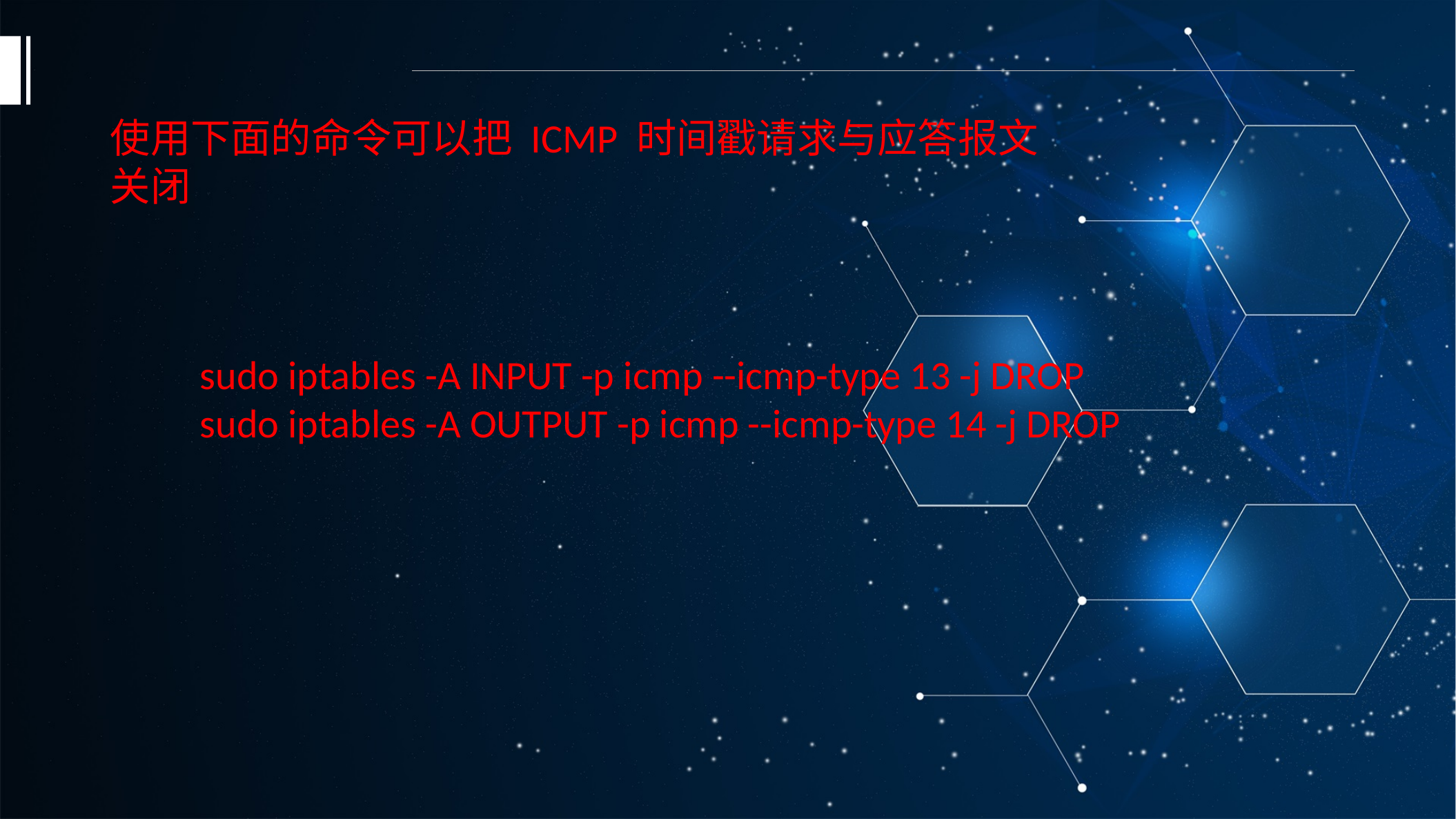

使用下面的命令可以把 ICMP 时间戳请求与应答报文关闭
sudo iptables -A INPUT -p icmp --icmp-type 13 -j DROP
sudo iptables -A OUTPUT -p icmp --icmp-type 14 -j DROP